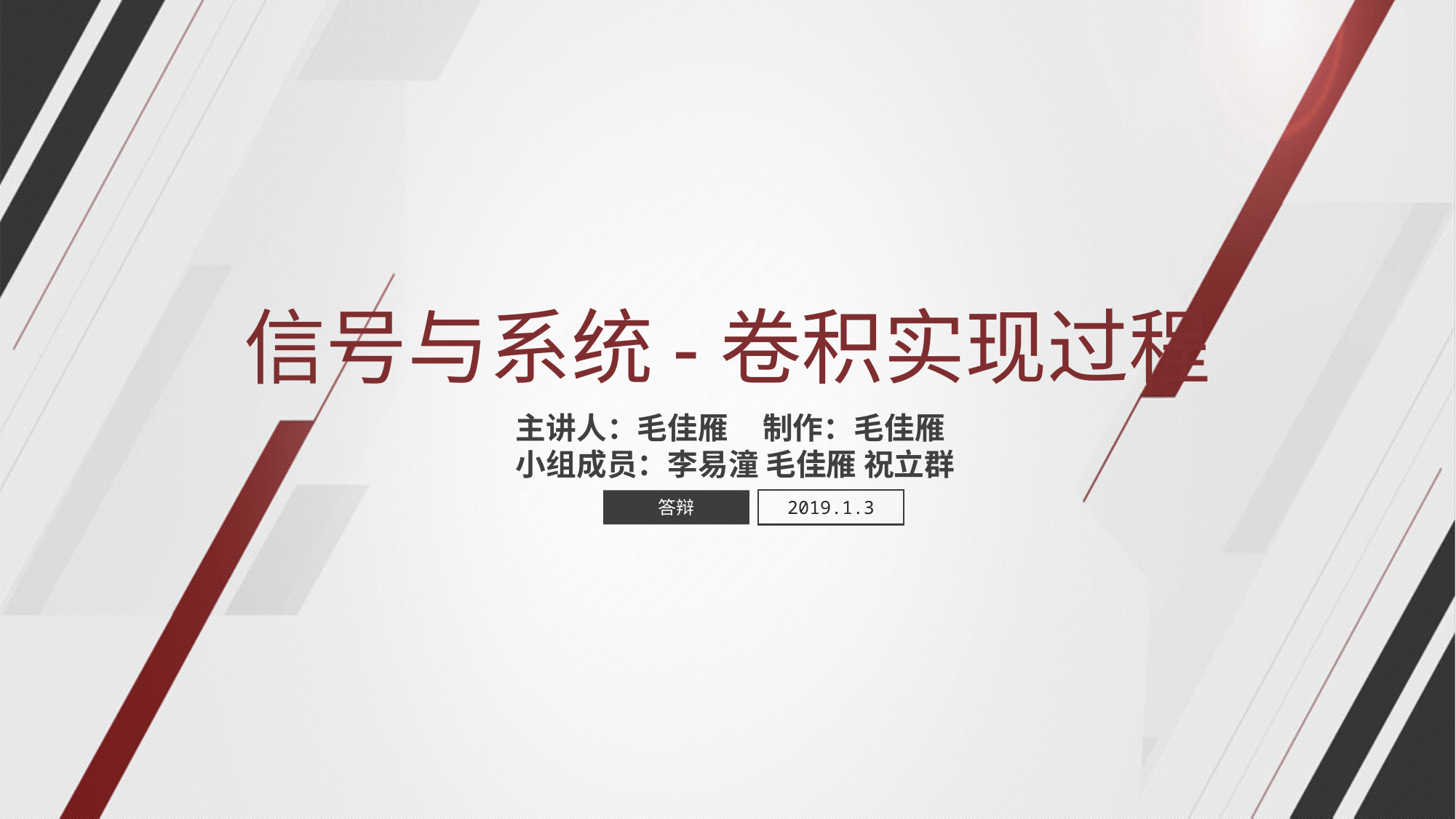

信号与系统-卷积实现过程
主讲人：毛佳雁     制作：毛佳雁
小组成员：李易潼 毛佳雁 祝立群

答辩
2019.1.3